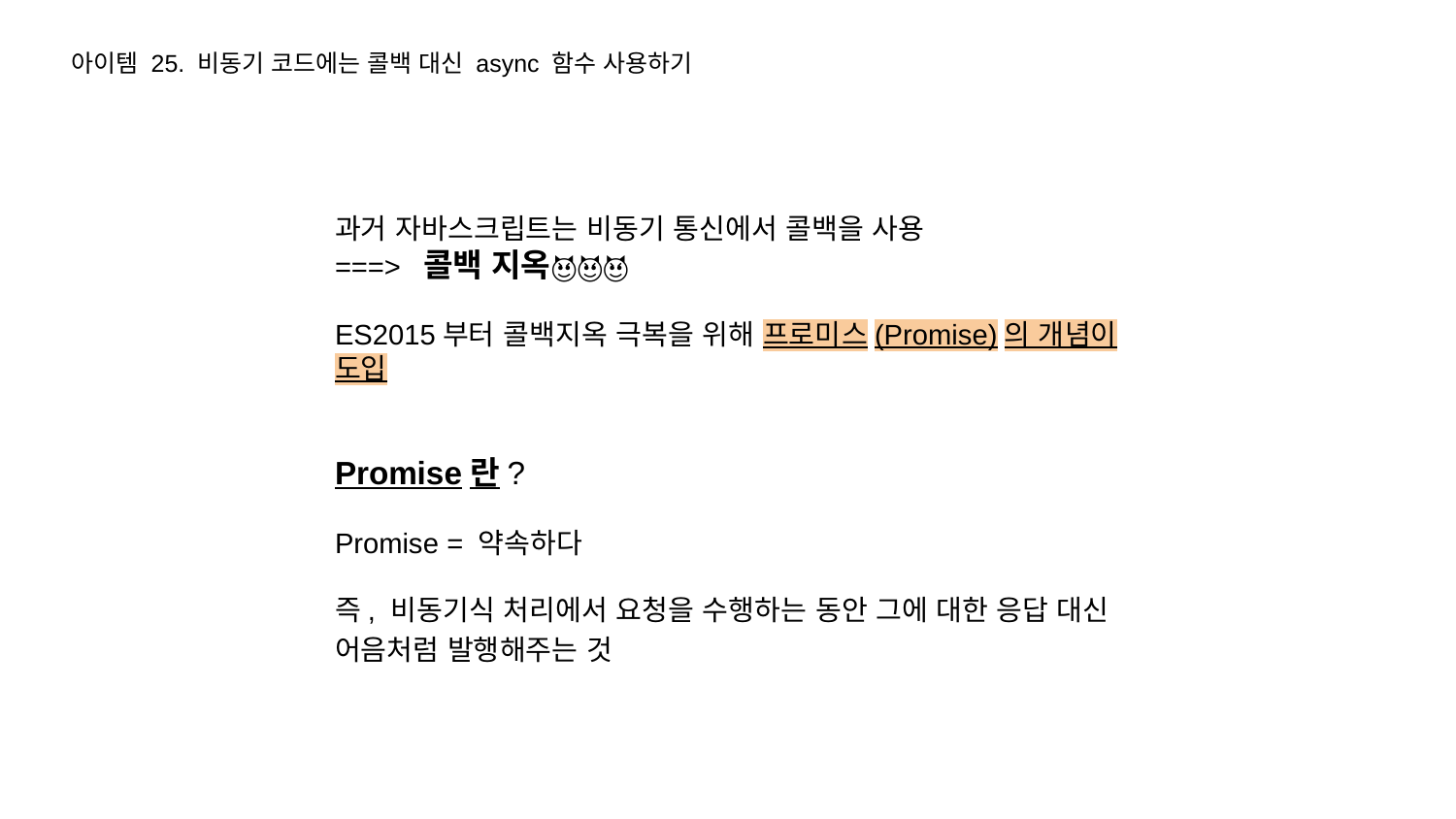

아이템 25. 비동기 코드에는 콜백 대신 async 함수 사용하기
과거 자바스크립트는 비동기 통신에서 콜백을 사용
===>  콜백 지옥😈😈😈

ES2015부터 콜백지옥 극복을 위해 프로미스(Promise)의 개념이 도입

Promise란?

Promise = 약속하다
즉, 비동기식 처리에서 요청을 수행하는 동안 그에 대한 응답 대신 어음처럼 발행해주는 것